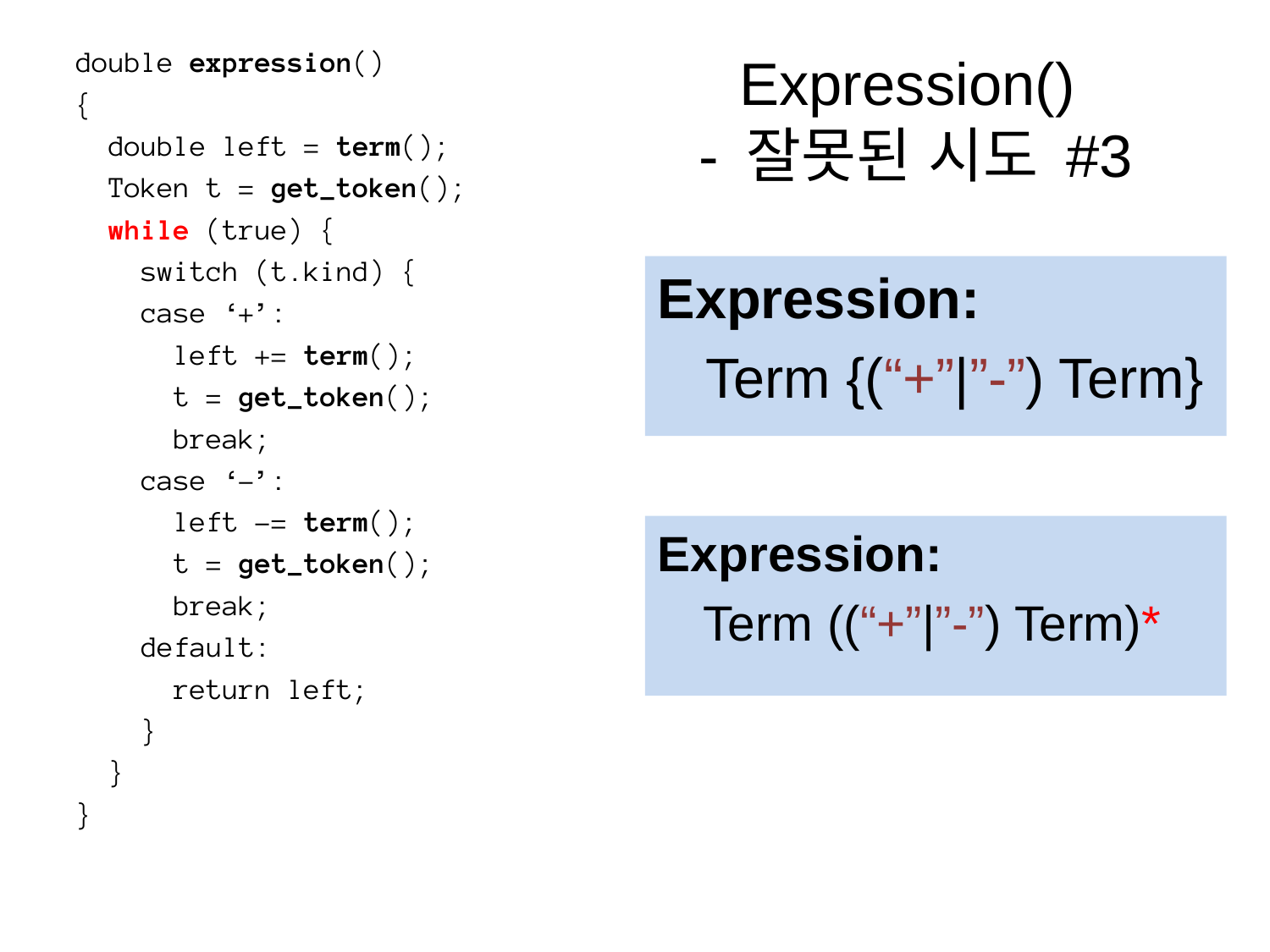

double expression()
{
  double left = term();
  Token t = get_token();
  while (true) {
    switch (t.kind) {
    case ‘+’:
      left += term();
      t = get_token();
      break;
    case ‘-’:
      left -= term();
      t = get_token();
      break;
    default:
      return left;
    }
  }
}
# Expression() - 잘못된 시도 #3
Expression:
	Term {(“+”|”-”) Term}
Expression:
	Term ((“+”|”-”) Term)*